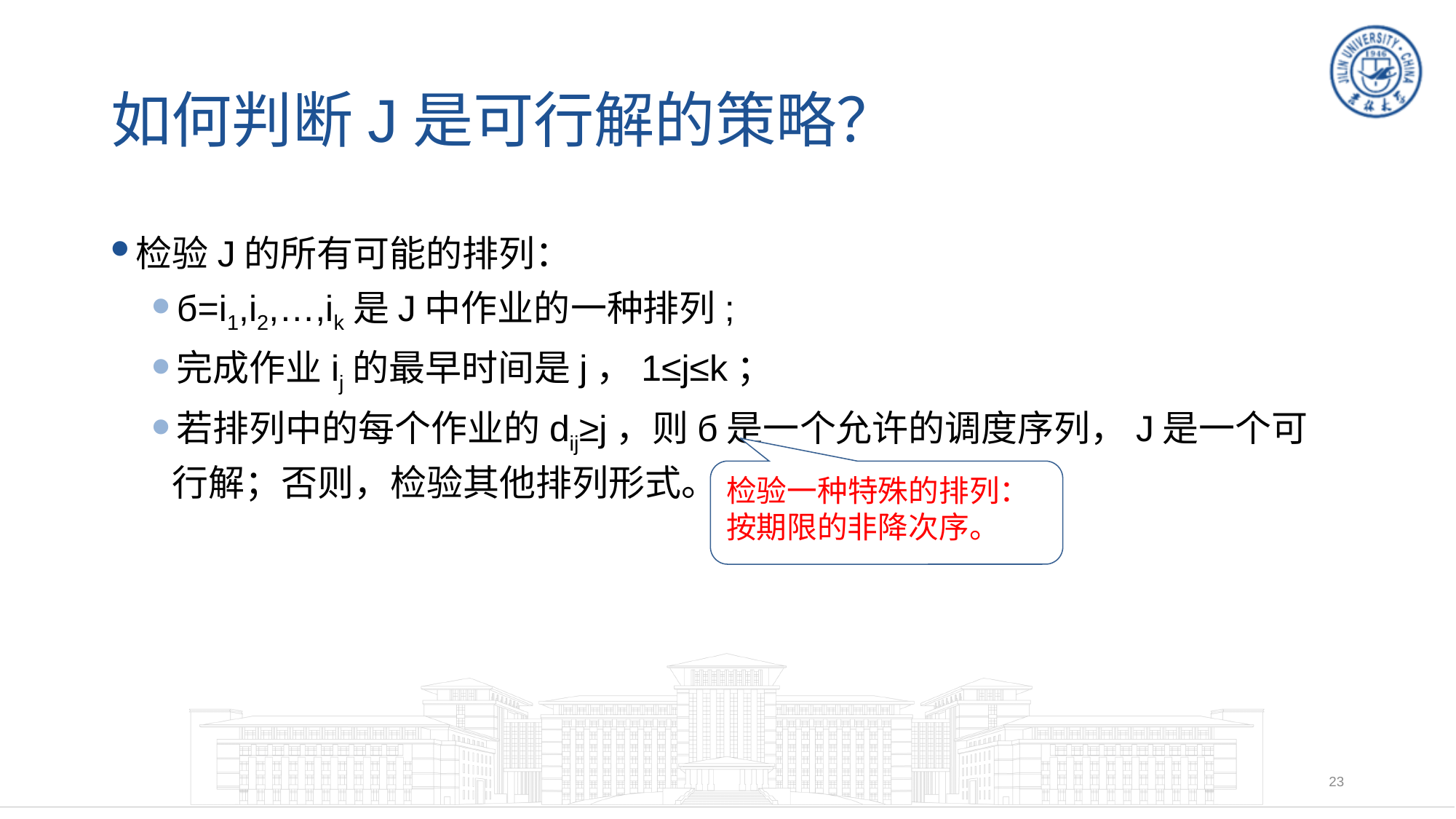

# 如何判断J是可行解的策略？
检验J的所有可能的排列：
б=i1,i2,…,ik是J中作业的一种排列;
完成作业ij的最早时间是j，1≤j≤k；
若排列中的每个作业的dij≥j，则б是一个允许的调度序列，J是一个可行解；否则，检验其他排列形式。

检验一种特殊的排列：按期限的非降次序。
23